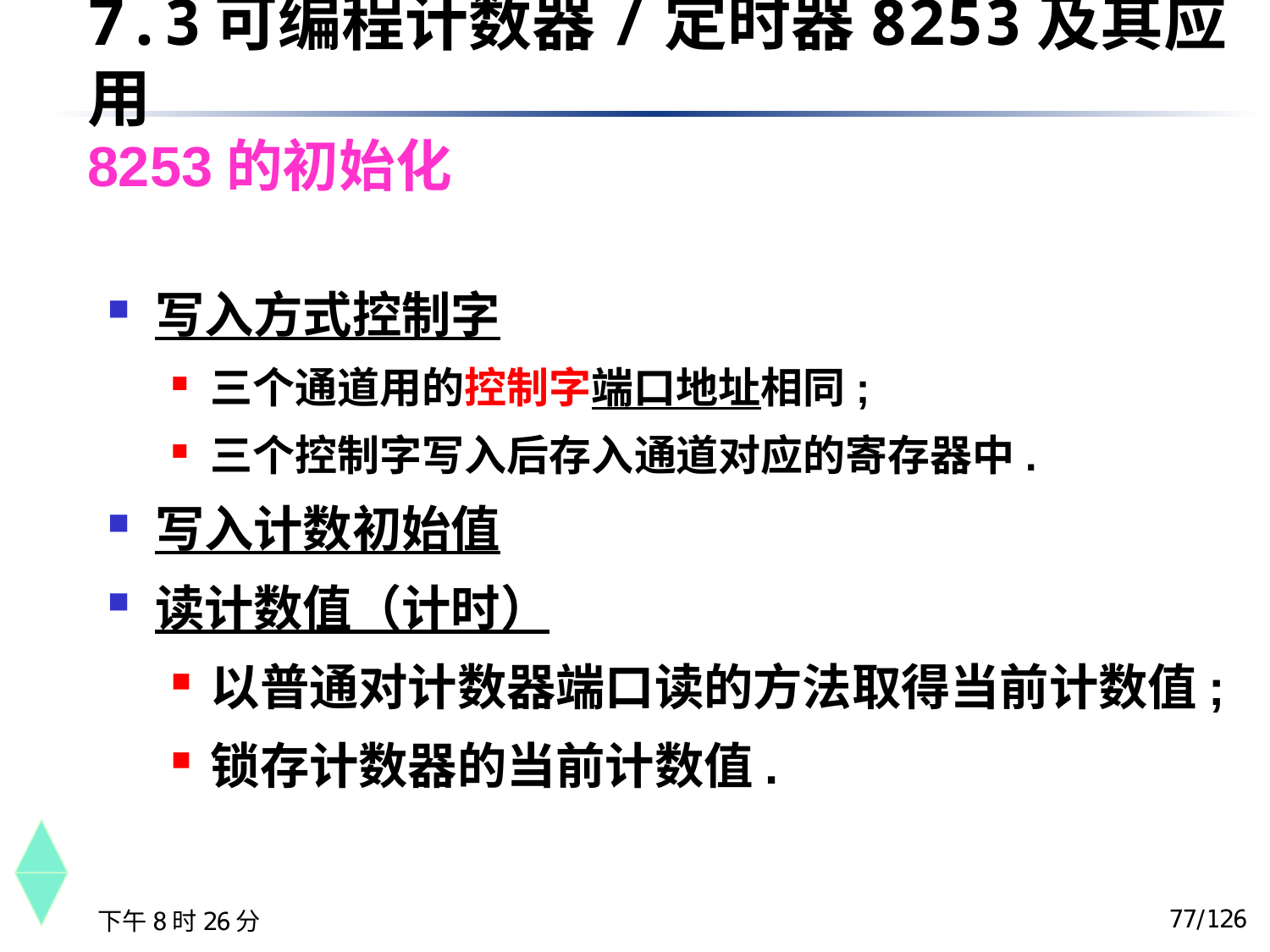

7.3	可编程计数器/定时器8253及其应用
8253的初始化
写入方式控制字
三个通道用的控制字端口地址相同;
三个控制字写入后存入通道对应的寄存器中.
写入计数初始值
读计数值（计时）
以普通对计数器端口读的方法取得当前计数值;
锁存计数器的当前计数值.
77/126
下午8时26分